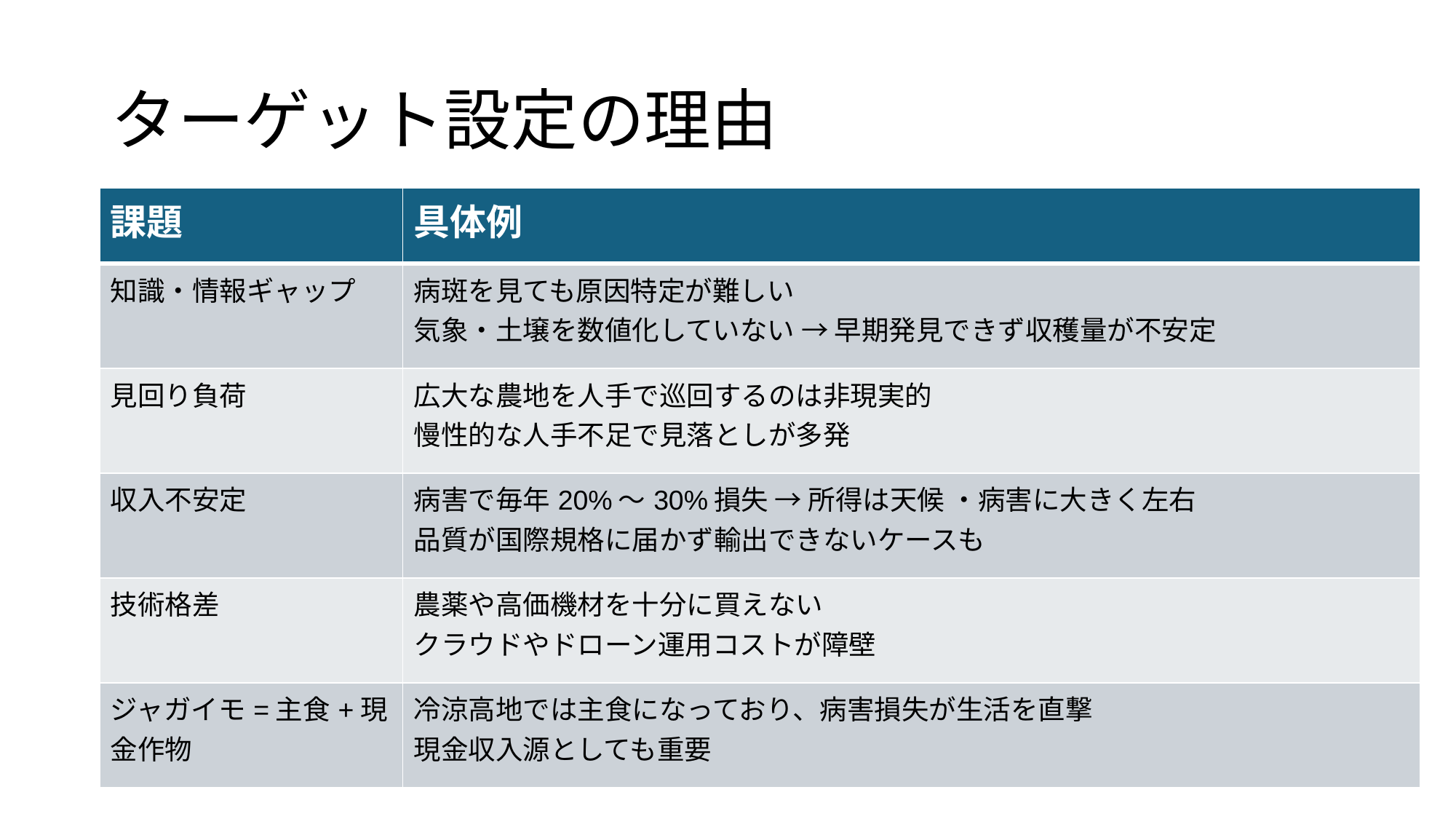

# ターゲット設定の理由
| 課題 | 具体例 |
| --- | --- |
| 知識・情報ギャップ | 病斑を見ても原因特定が難しい 気象・土壌を数値化していない → 早期発見できず収穫量が不安定 |
| 見回り負荷 | 広大な農地を人手で巡回するのは非現実的 慢性的な人手不足で見落としが多発 |
| 収入不安定 | 病害で毎年20%～30%損失 → 所得は天候 ・病害に大きく左右 品質が国際規格に届かず輸出できないケースも |
| 技術格差 | 農薬や高価機材を十分に買えない クラウドやドローン運用コストが障壁 |
| ジャガイモ=主食+現金作物 | 冷涼高地では主食になっており、病害損失が生活を直撃 現金収入源としても重要 |